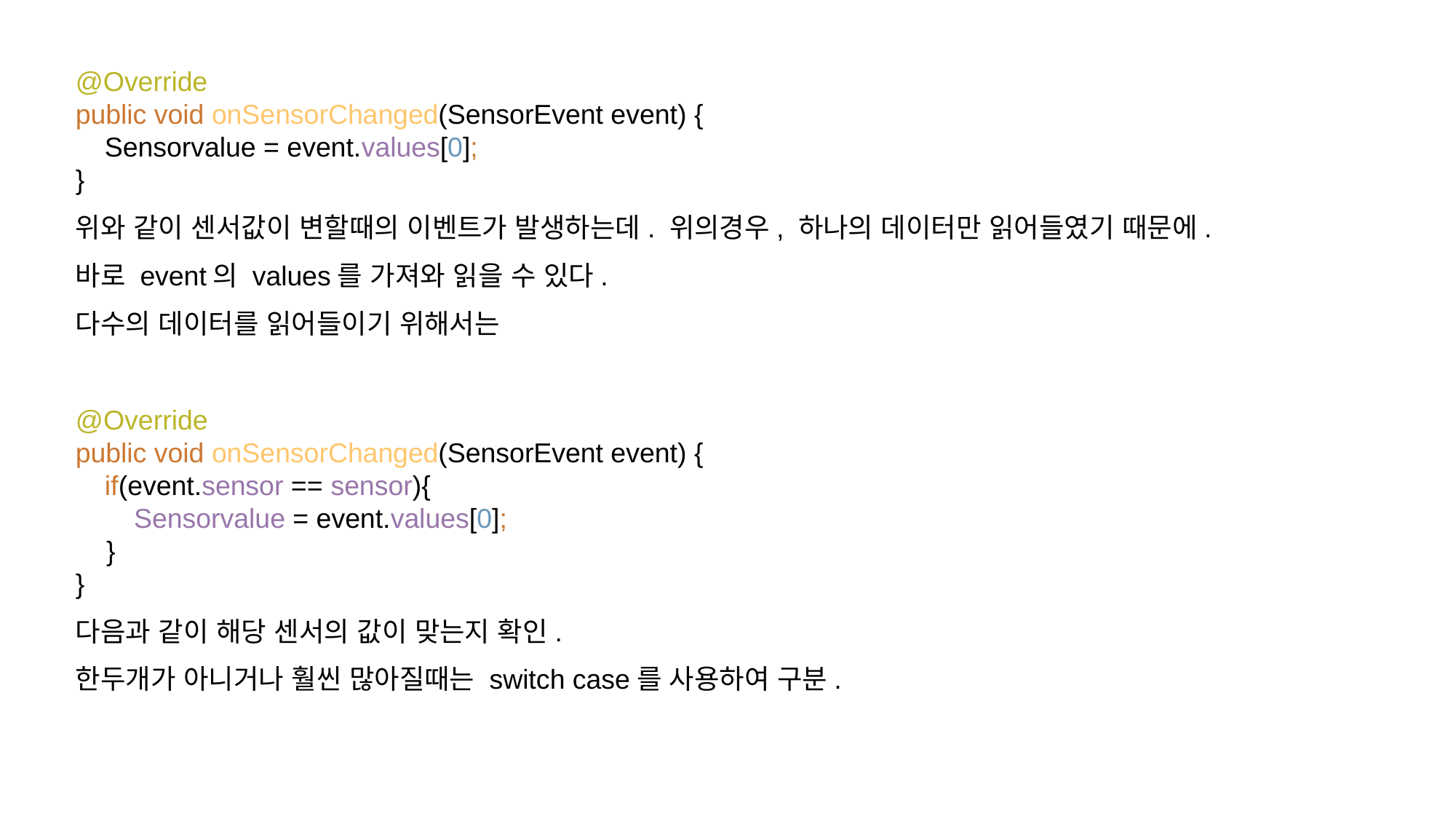

@Override
public void onSensorChanged(SensorEvent event) {
    Sensorvalue = event.values[0];
}
위와 같이 센서값이 변할때의 이벤트가 발생하는데. 위의경우, 하나의 데이터만 읽어들였기 때문에.
바로 event의 values를 가져와 읽을 수 있다.
다수의 데이터를 읽어들이기 위해서는

@Override
public void onSensorChanged(SensorEvent event) {
    if(event.sensor == sensor){
        Sensorvalue = event.values[0];
    }
}
다음과 같이 해당 센서의 값이 맞는지 확인.
한두개가 아니거나 훨씬 많아질때는 switch case를 사용하여 구분.